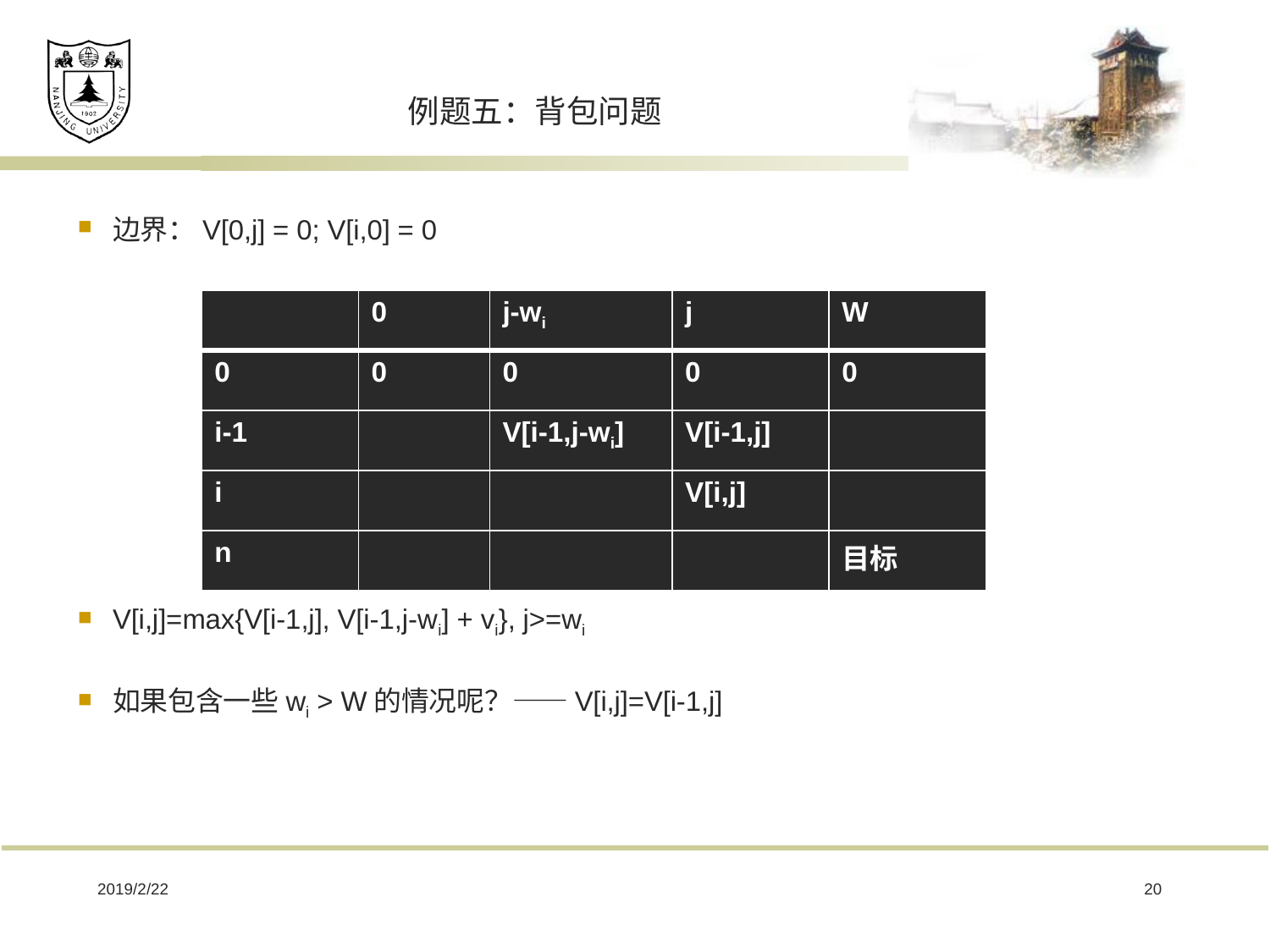

# 例题五：背包问题
边界：V[0,j] = 0; V[i,0] = 0

V[i,j]=max{V[i-1,j], V[i-1,j-wi] + vi}, j>=wi

如果包含一些wi > W的情况呢？——V[i,j]=V[i-1,j]

|  | 0 | j-wi | j | W |
| --- | --- | --- | --- | --- |
| 0 | 0 | 0 | 0 | 0 |
| i-1 |  | V[i-1,j-wi] | V[i-1,j] |  |
| i |  |  | V[i,j] |  |
| n |  |  |  | 目标 |
2019/2/22
20